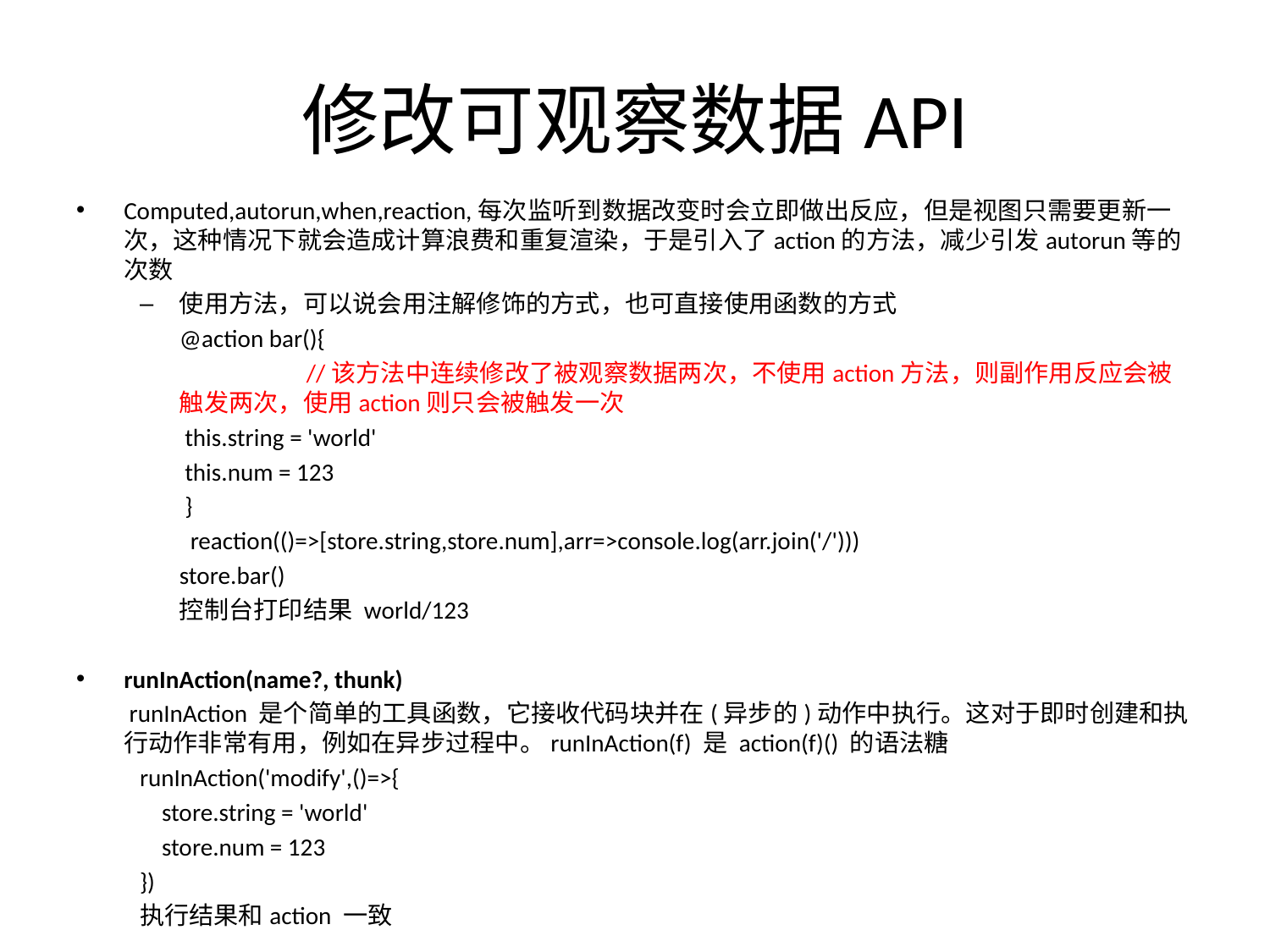

# 修改可观察数据API
Computed,autorun,when,reaction,每次监听到数据改变时会立即做出反应，但是视图只需要更新一次，这种情况下就会造成计算浪费和重复渲染，于是引入了action的方法，减少引发autorun等的次数
使用方法，可以说会用注解修饰的方式，也可直接使用函数的方式
	@action bar(){
		//该方法中连续修改了被观察数据两次，不使用action方法，则副作用反应会被触发两次，使用action则只会被触发一次
       	 this.string = 'world'
       	 this.num = 123
   	 }
	  reaction(()=>[store.string,store.num],arr=>console.log(arr.join('/')))
	store.bar()
	控制台打印结果 world/123

runInAction(name?, thunk)
	 runInAction 是个简单的工具函数，它接收代码块并在(异步的)动作中执行。这对于即时创建和执行动作非常有用，例如在异步过程中。runInAction(f) 是 action(f)() 的语法糖
runInAction('modify',()=>{
    store.string = 'world'
    store.num = 123
})
执行结果和action 一致